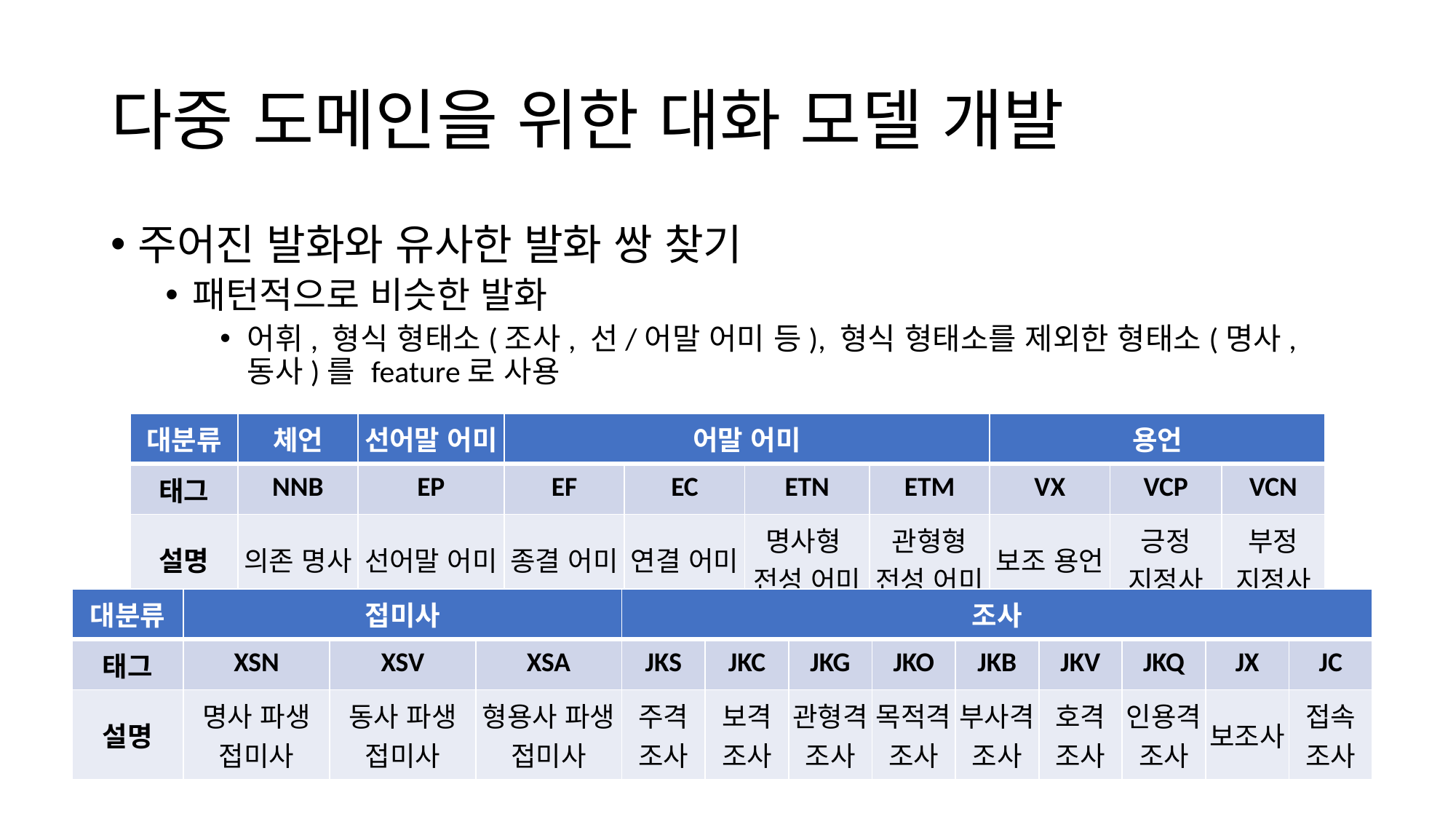

# 다중 도메인을 위한 대화 모델 개발
주어진 발화와 유사한 발화 쌍 찾기
패턴적으로 비슷한 발화
어휘, 형식 형태소(조사, 선/어말 어미 등), 형식 형태소를 제외한 형태소(명사, 동사)를 feature로 사용
| 대분류 | 체언 | 선어말 어미 | 어말 어미 |  |  |  | 용언 |  |  |
| --- | --- | --- | --- | --- | --- | --- | --- | --- | --- |
| 태그 | NNB | EP | EF | EC | ETN | ETM | VX | VCP | VCN |
| 설명 | 의존 명사 | 선어말 어미 | 종결 어미 | 연결 어미 | 명사형 전성 어미 | 관형형 전성 어미 | 보조 용언 | 긍정 지정사 | 부정 지정사 |
| 대분류 | 접미사 |  |  | 조사 |  |  |  |  |  |  |  |  |
| --- | --- | --- | --- | --- | --- | --- | --- | --- | --- | --- | --- | --- |
| 태그 | XSN | XSV | XSA | JKS | JKC | JKG | JKO | JKB | JKV | JKQ | JX | JC |
| 설명 | 명사 파생 접미사 | 동사 파생 접미사 | 형용사 파생 접미사 | 주격 조사 | 보격 조사 | 관형격 조사 | 목적격 조사 | 부사격 조사 | 호격 조사 | 인용격 조사 | 보조사 | 접속 조사 |